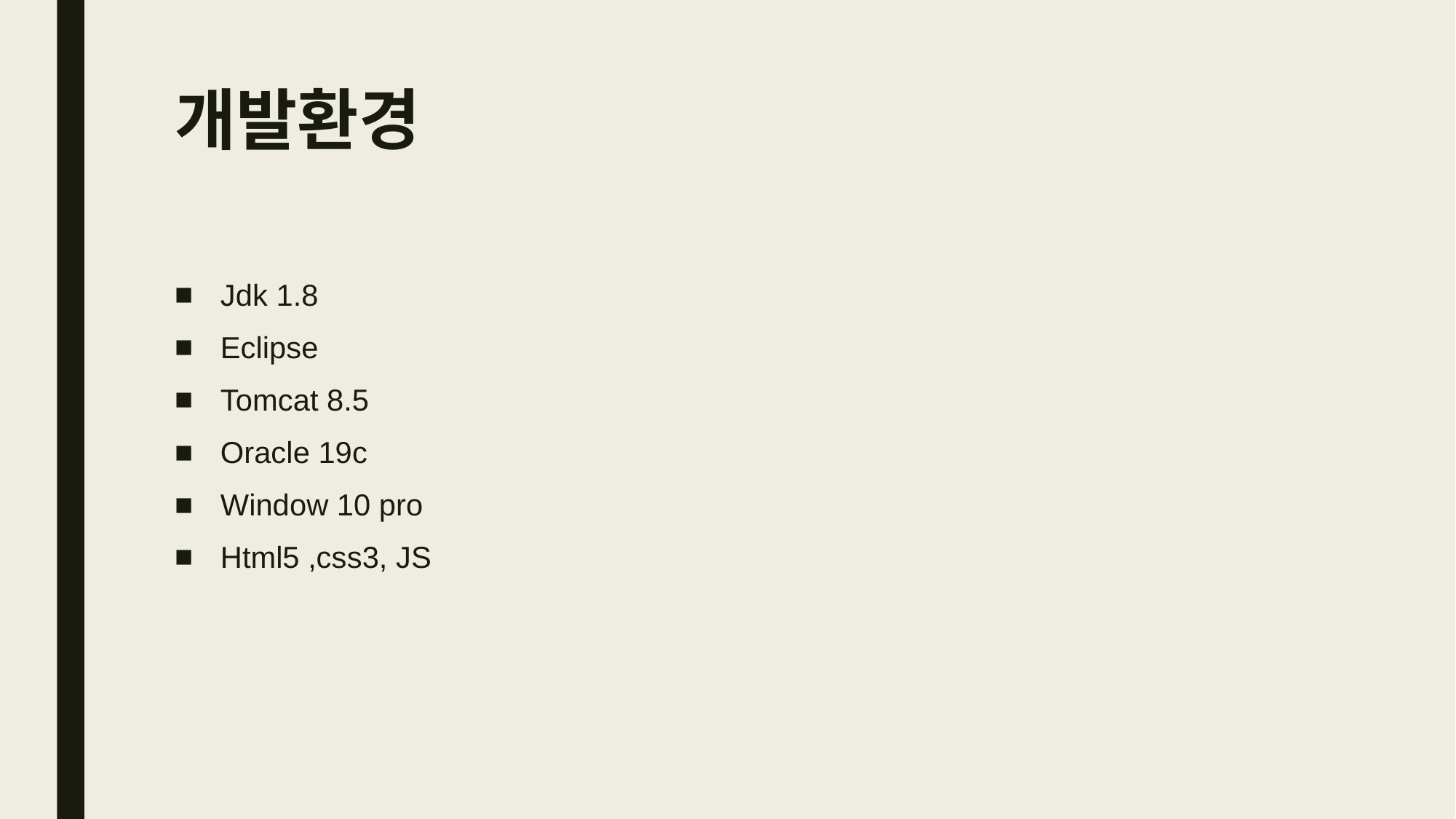

# 개발환경
Jdk 1.8
Eclipse
Tomcat 8.5
Oracle 19c
Window 10 pro
Html5 ,css3, JS